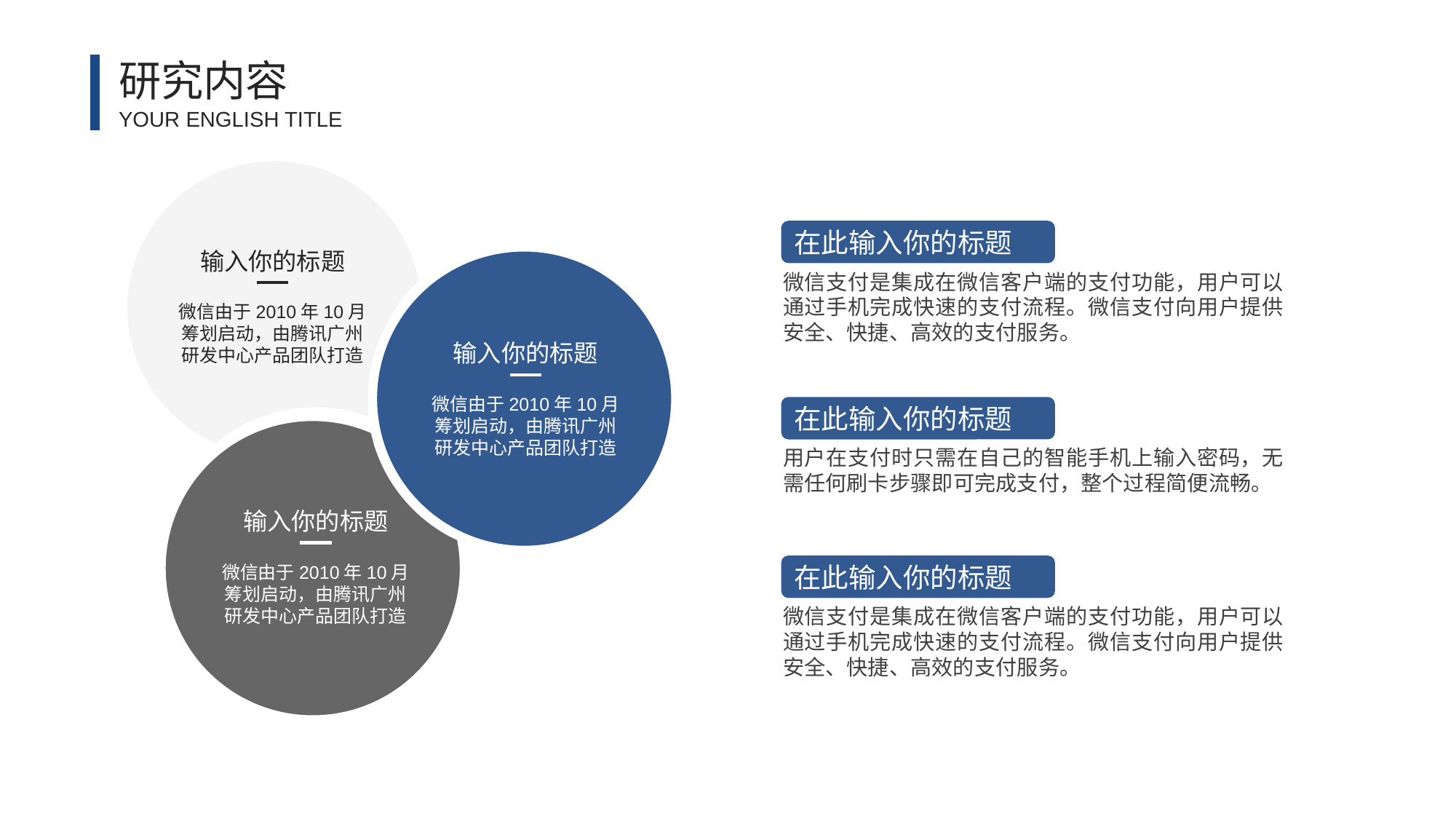

研究内容
YOUR ENGLISH TITLE

在此输入你的标题
输入你的标题

微信支付是集成在微信客户端的支付功能，用户可以通过手机完成快速的支付流程。微信支付向用户提供安全、快捷、高效的支付服务。
微信由于2010年10月筹划启动，由腾讯广州研发中心产品团队打造
输入你的标题
微信由于2010年10月筹划启动，由腾讯广州研发中心产品团队打造
在此输入你的标题

用户在支付时只需在自己的智能手机上输入密码，无需任何刷卡步骤即可完成支付，整个过程简便流畅。
输入你的标题
微信由于2010年10月筹划启动，由腾讯广州研发中心产品团队打造
在此输入你的标题
微信支付是集成在微信客户端的支付功能，用户可以通过手机完成快速的支付流程。微信支付向用户提供安全、快捷、高效的支付服务。